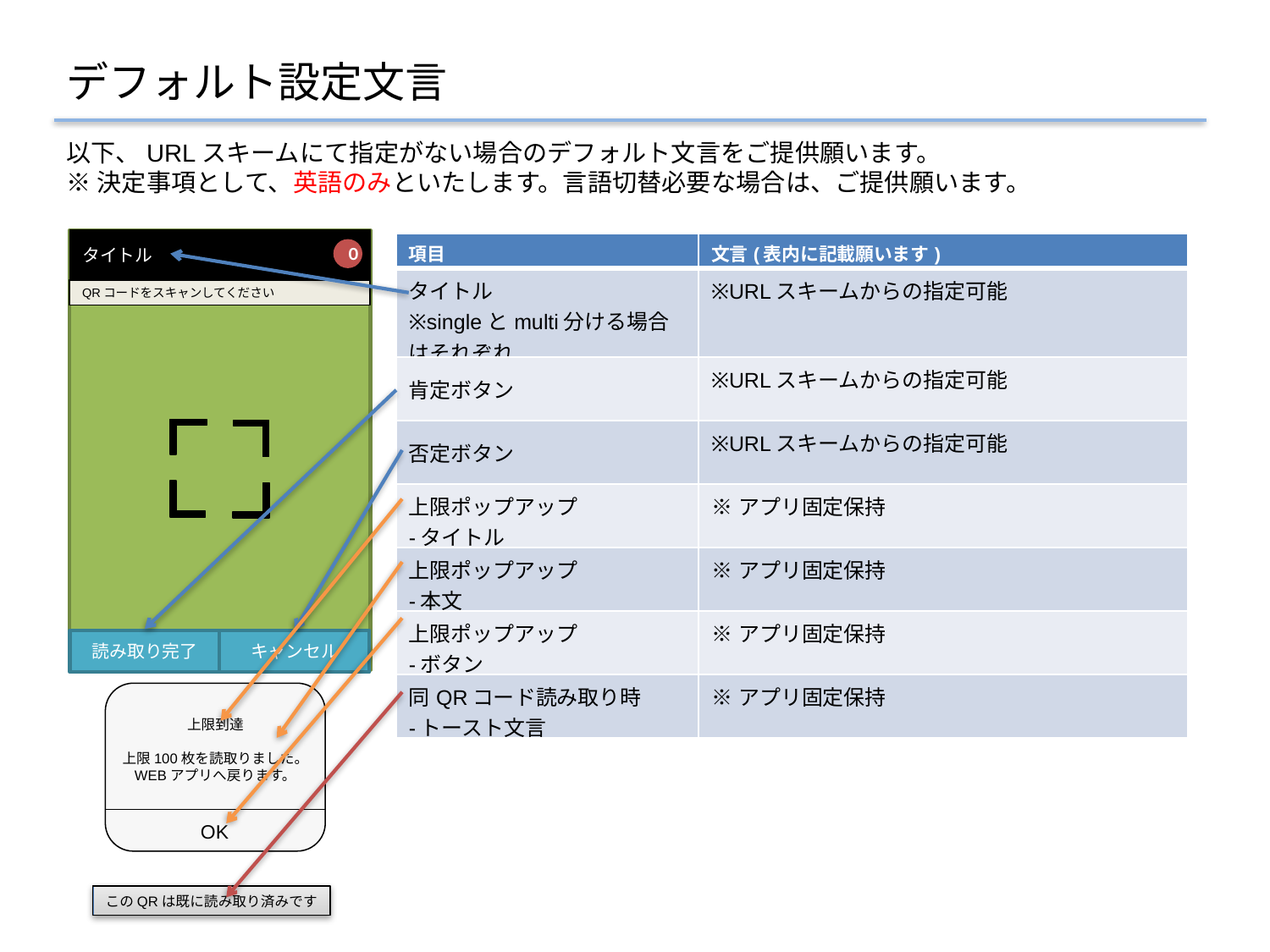

デフォルト設定文言
以下、URLスキームにて指定がない場合のデフォルト文言をご提供願います。
※決定事項として、英語のみといたします。言語切替必要な場合は、ご提供願います。
タイトル
| 項目 | 文言(表内に記載願います) |
| --- | --- |
| タイトル ※singleとmulti分ける場合はそれぞれ | ※URLスキームからの指定可能 |
| 肯定ボタン | ※URLスキームからの指定可能 |
| 否定ボタン | ※URLスキームからの指定可能 |
| 上限ポップアップ -タイトル | ※アプリ固定保持 |
| 上限ポップアップ -本文 | ※アプリ固定保持 |
| 上限ポップアップ -ボタン | ※アプリ固定保持 |
| 同QRコード読み取り時 -トースト文言 | ※アプリ固定保持 |
０
QRコードをスキャンしてください

読み取り完了
キャンセル

上限到達

上限100枚を読取りました。
WEBアプリへ戻ります。
OK
このQRは既に読み取り済みです